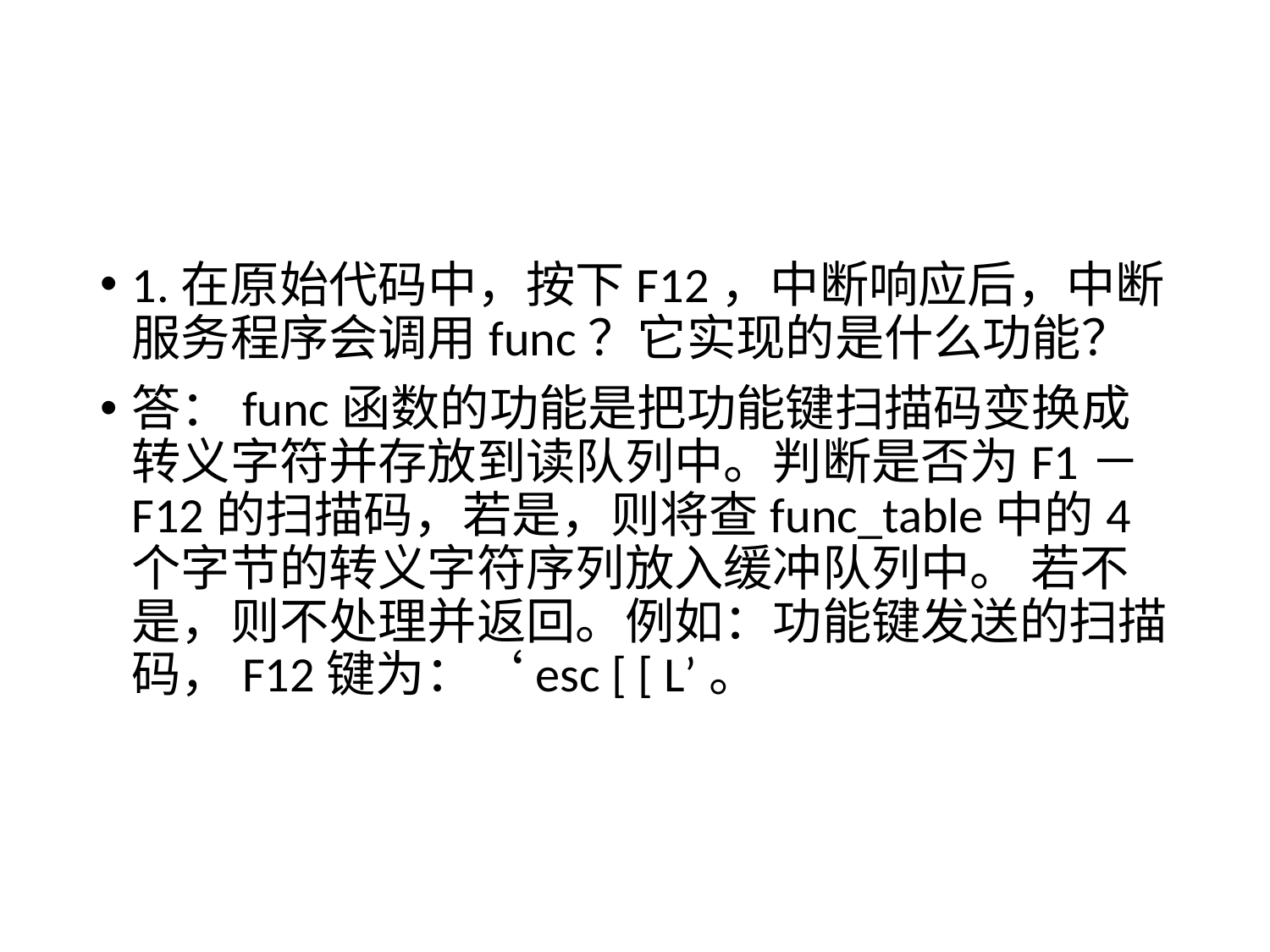

#
1.在原始代码中，按下F12，中断响应后，中断服务程序会调用func？它实现的是什么功能？
答：func函数的功能是把功能键扫描码变换成转义字符并存放到读队列中。判断是否为F1－F12的扫描码，若是，则将查func_table中的4个字节的转义字符序列放入缓冲队列中。 若不是，则不处理并返回。例如：功能键发送的扫描码，F12键为：‘esc [ [ L’。